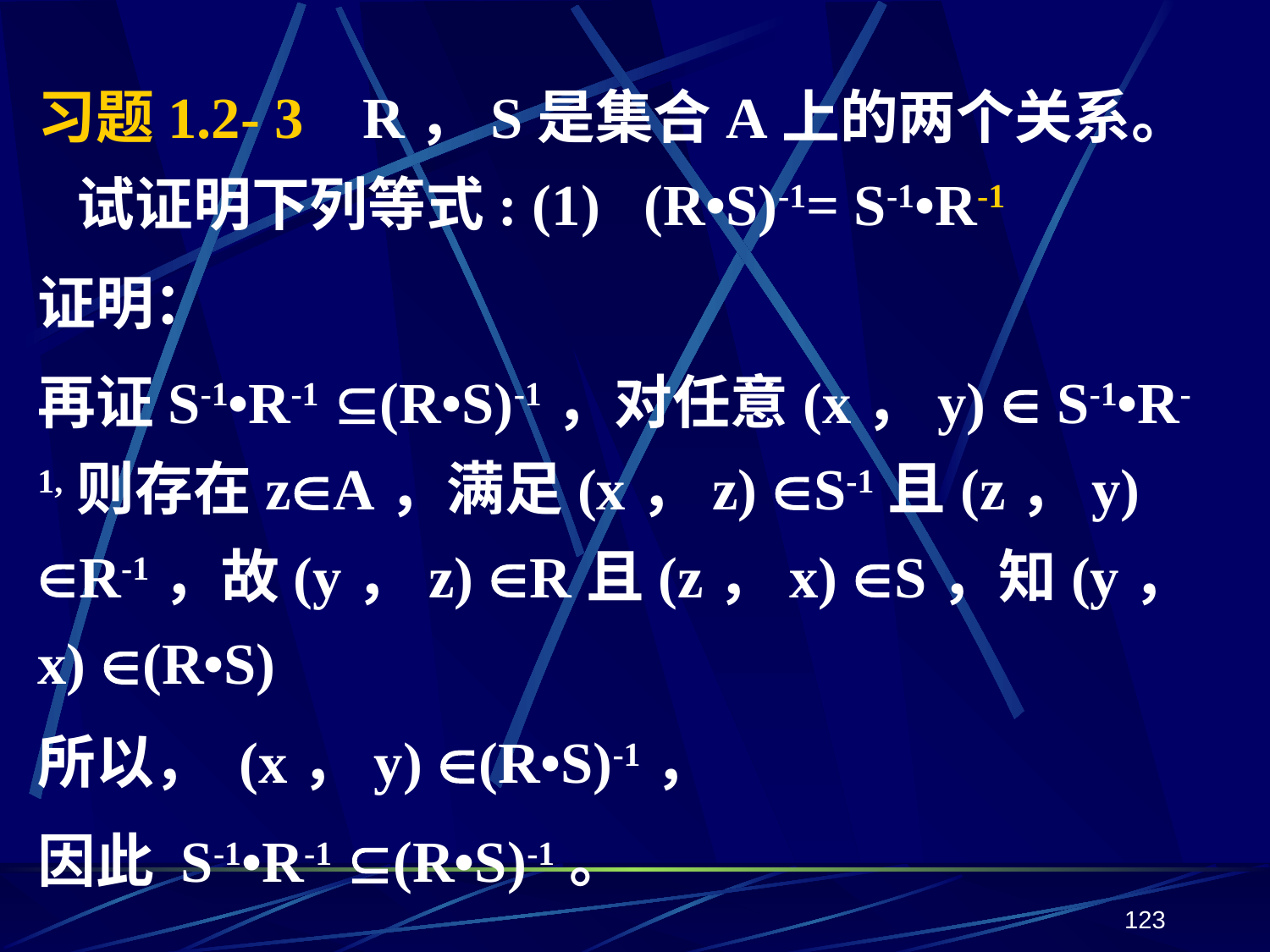

习题1.2- 3    R，S是集合A上的两个关系。    试证明下列等式: (1)   (R•S)-1= S-1•R-1
证明：
再证S-1•R-1 ⊆(R•S)-1，对任意(x，y) ∈ S-1•R-1,则存在z∈A，满足(x，z) ∈S-1且(z，y) ∈R-1，故(y，z) ∈R且(z，x) ∈S，知(y，x) ∈(R•S)
所以， (x，y) ∈(R•S)-1，
因此 S-1•R-1 ⊆(R•S)-1。

123